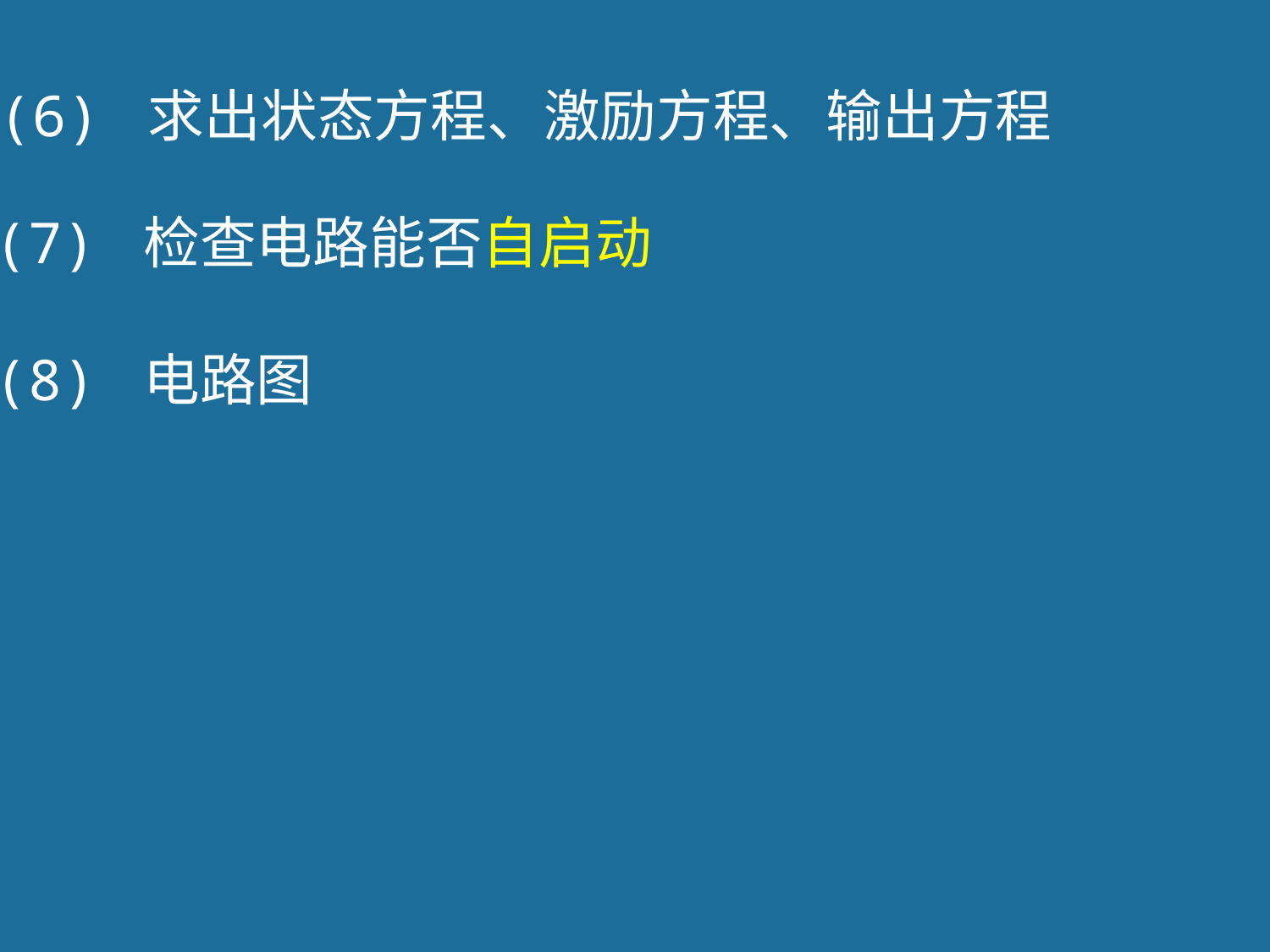

(6) 求出状态方程、激励方程、输出方程

(7) 检查电路能否自启动
(8) 电路图
42